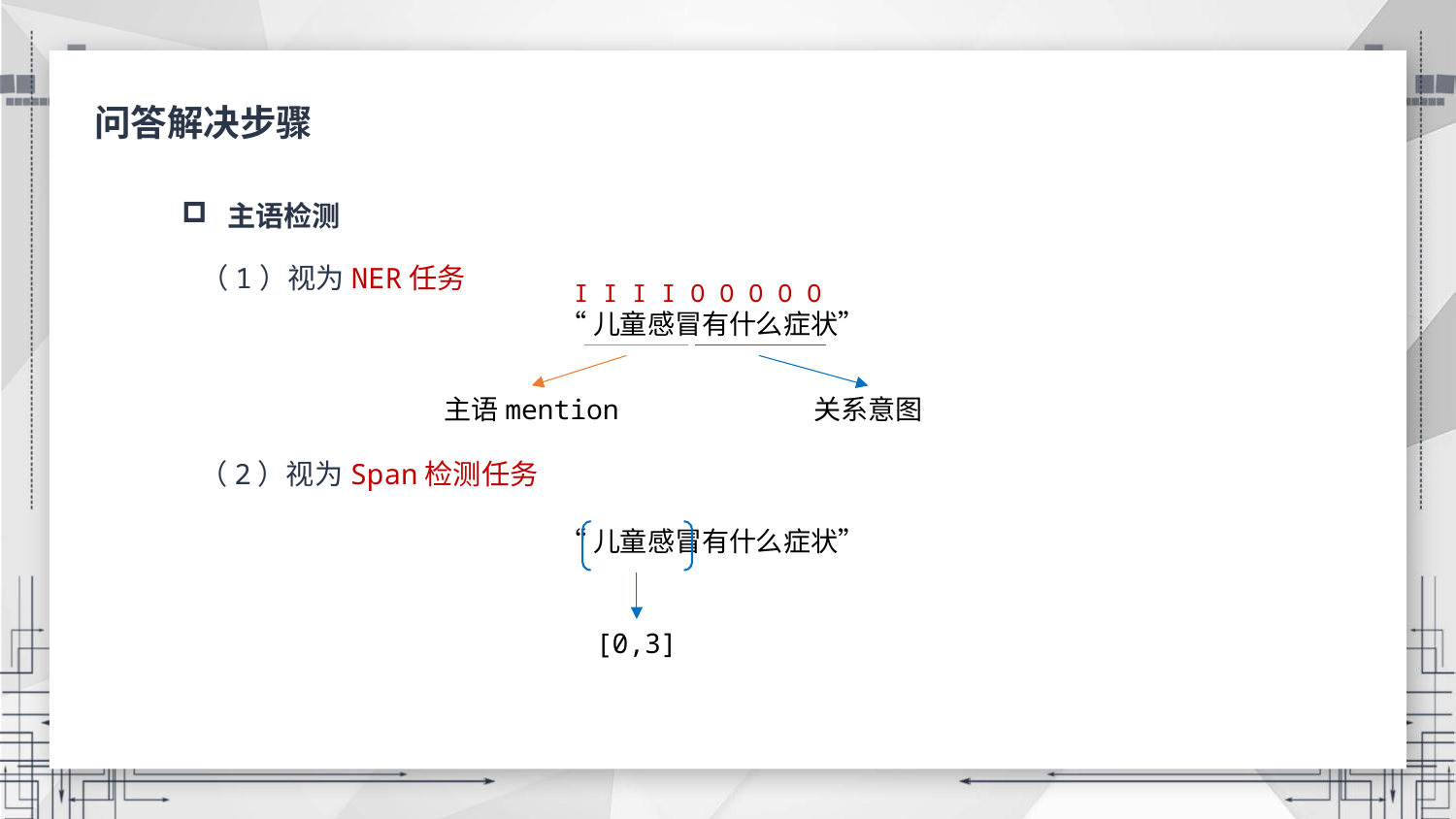

问答解决步骤
主语检测
（1）视为NER任务
I I I I O O O O O
“儿童感冒有什么症状”
主语mention
关系意图
（2）视为Span检测任务
“儿童感冒有什么症状”

[0,3]